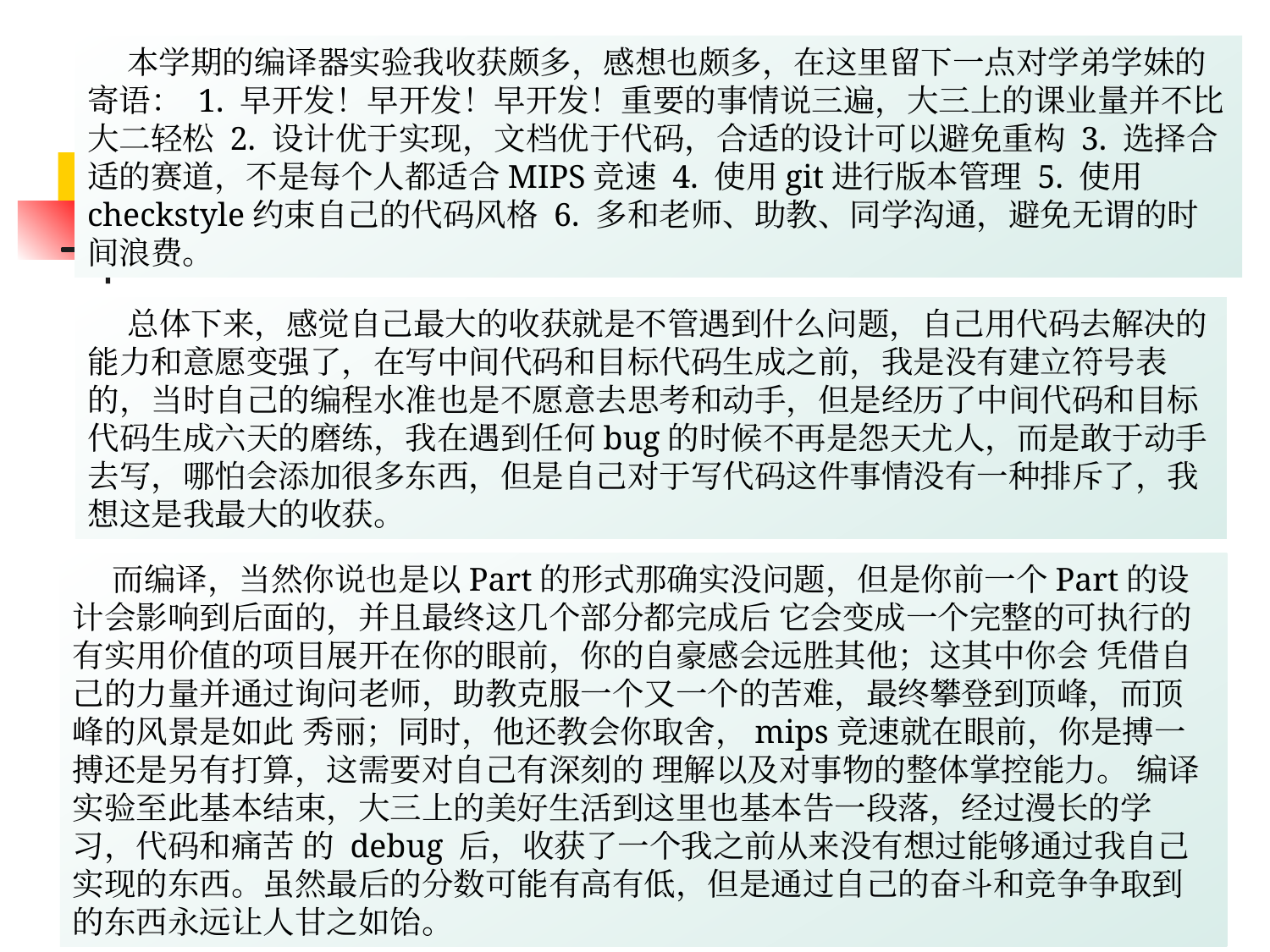

本学期的编译器实验我收获颇多，感想也颇多，在这里留下一点对学弟学妹的寄语： 1. 早开发！早开发！早开发！重要的事情说三遍，大三上的课业量并不比大二轻松 2. 设计优于实现，文档优于代码，合适的设计可以避免重构 3. 选择合适的赛道，不是每个人都适合MIPS竞速 4. 使用git进行版本管理 5. 使用checkstyle约束自己的代码风格 6. 多和老师、助教、同学沟通，避免无谓的时间浪费。
    总体下来，感觉自己最大的收获就是不管遇到什么问题，自己用代码去解决的能力和意愿变强了，在写中间代码和目标代码生成之前，我是没有建立符号表的，当时自己的编程水准也是不愿意去思考和动手，但是经历了中间代码和目标代码生成六天的磨练，我在遇到任何bug的时候不再是怨天尤人，而是敢于动手去写，哪怕会添加很多东西，但是自己对于写代码这件事情没有一种排斥了，我想这是我最大的收获。
    而编译，当然你说也是以Part的形式那确实没问题，但是你前一个Part的设计会影响到后面的，并且最终这几个部分都完成后 它会变成一个完整的可执行的有实用价值的项目展开在你的眼前，你的自豪感会远胜其他；这其中你会 凭借自己的力量并通过询问老师，助教克服一个又一个的苦难，最终攀登到顶峰，而顶峰的风景是如此 秀丽；同时，他还教会你取舍，mips竞速就在眼前，你是搏一搏还是另有打算，这需要对自己有深刻的 理解以及对事物的整体掌控能力。 编译实验至此基本结束，大三上的美好生活到这里也基本告一段落，经过漫长的学习，代码和痛苦 的 debug 后，收获了一个我之前从来没有想过能够通过我自己实现的东西。虽然最后的分数可能有高有低，但是通过自己的奋斗和竞争争取到的东西永远让人甘之如饴。